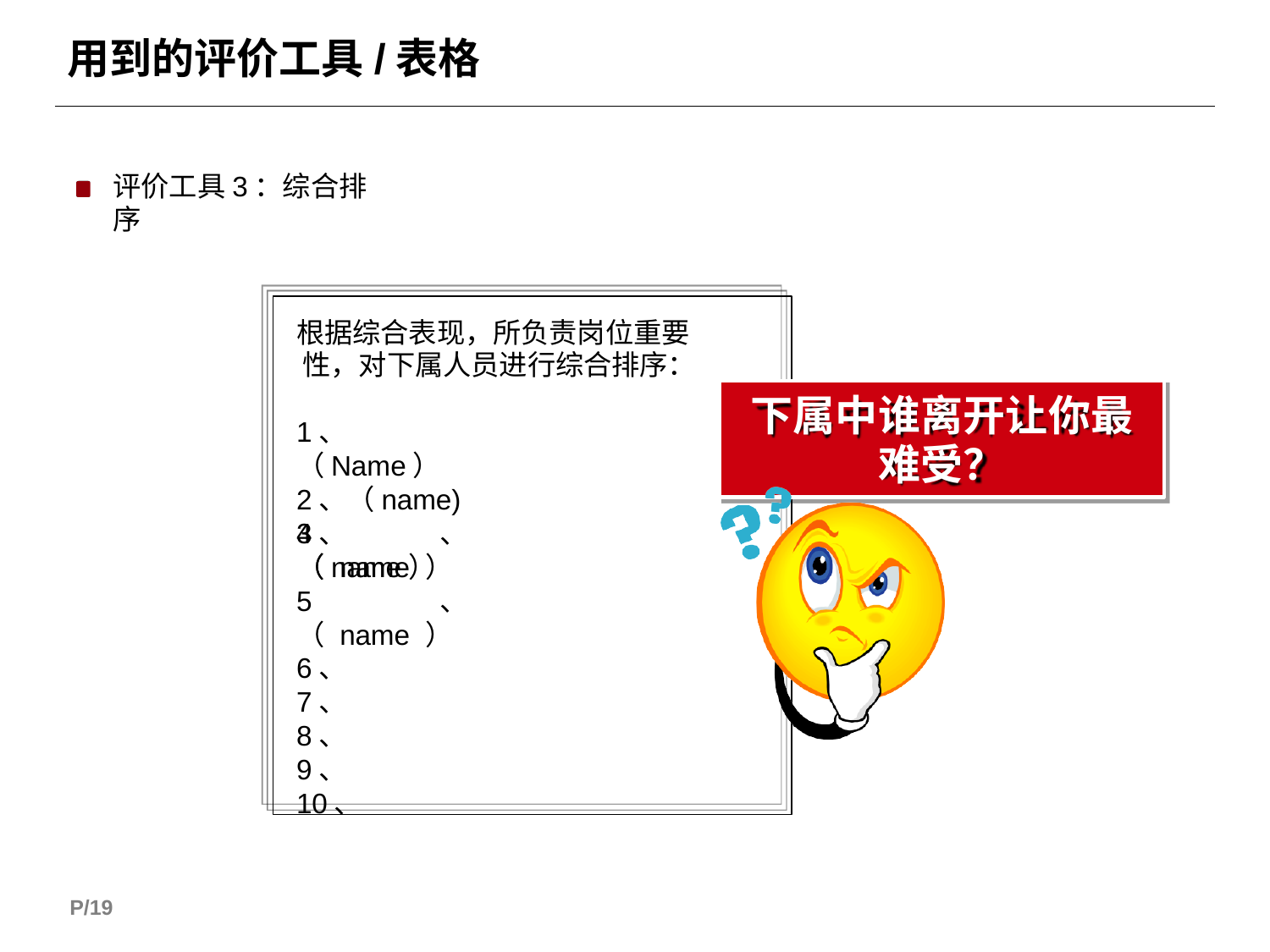

# 用到的评价工具/表格

评价工具3：综合排序

根据综合表现，所负责岗位重要  性，对下属人员进行综合排序：

下属中谁离开让你最
1、（Name）  2、（name)  3、（name）

难受？

4、（name）  5、（name）  6、
7、
8、
9、
10、
P/19